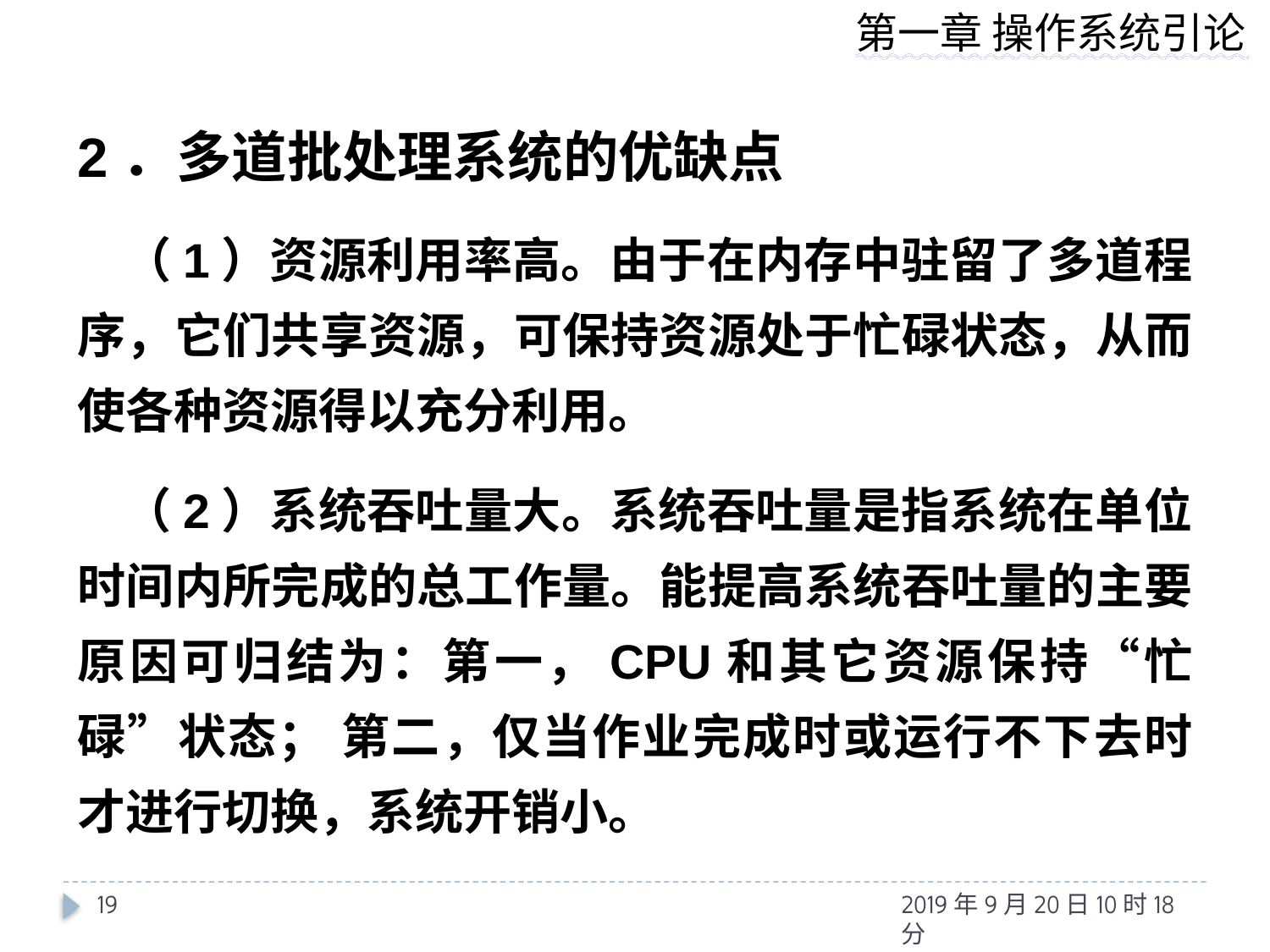

2．多道批处理系统的优缺点
   （1）资源利用率高。由于在内存中驻留了多道程序，它们共享资源，可保持资源处于忙碌状态，从而使各种资源得以充分利用。
   （2）系统吞吐量大。系统吞吐量是指系统在单位时间内所完成的总工作量。能提高系统吞吐量的主要原因可归结为：第一，CPU和其它资源保持“忙碌”状态； 第二，仅当作业完成时或运行不下去时才进行切换，系统开销小。

19
2019年9月20日10时18分